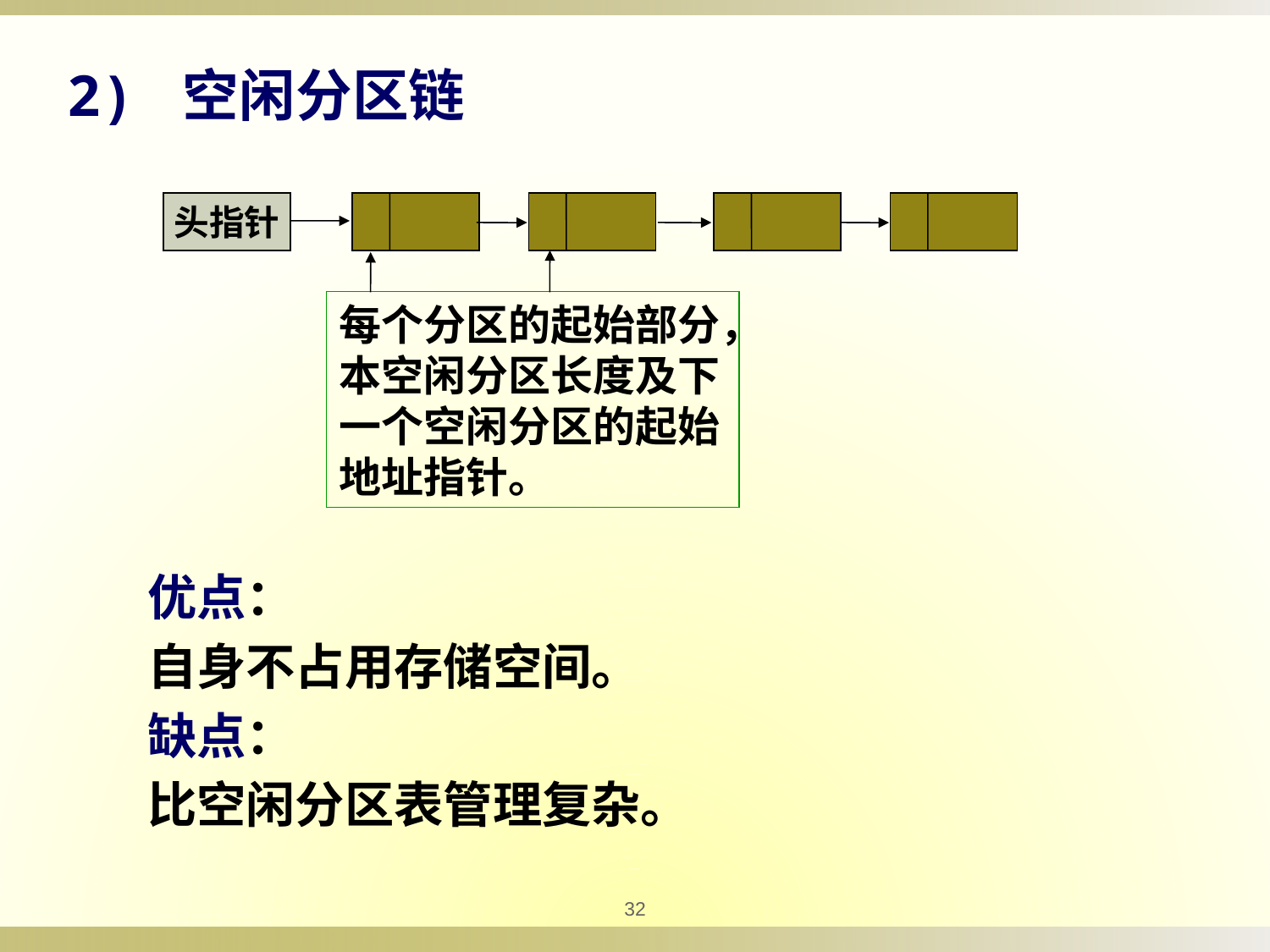

2) 空闲分区链
头指针

每个分区的起始部分，本空闲分区长度及下一个空闲分区的起始地址指针。
优点：
自身不占用存储空间。
缺点：
比空闲分区表管理复杂。
32